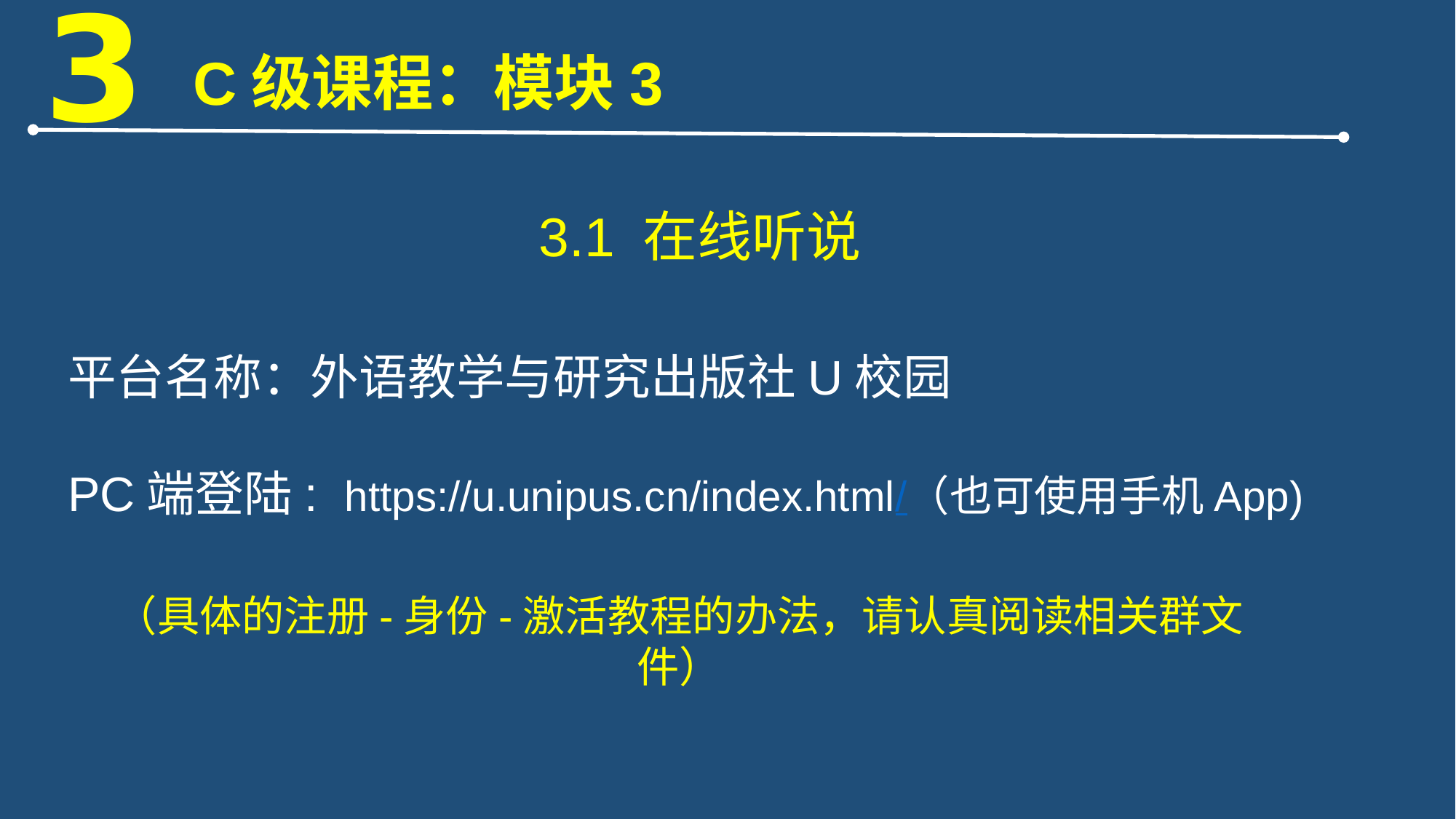

3
C级课程：模块3
3.1 在线听说
平台名称：外语教学与研究出版社U校园

PC端登陆:  https://u.unipus.cn/index.html/（也可使用手机App)

（具体的注册-身份-激活教程的办法，请认真阅读相关群文件）